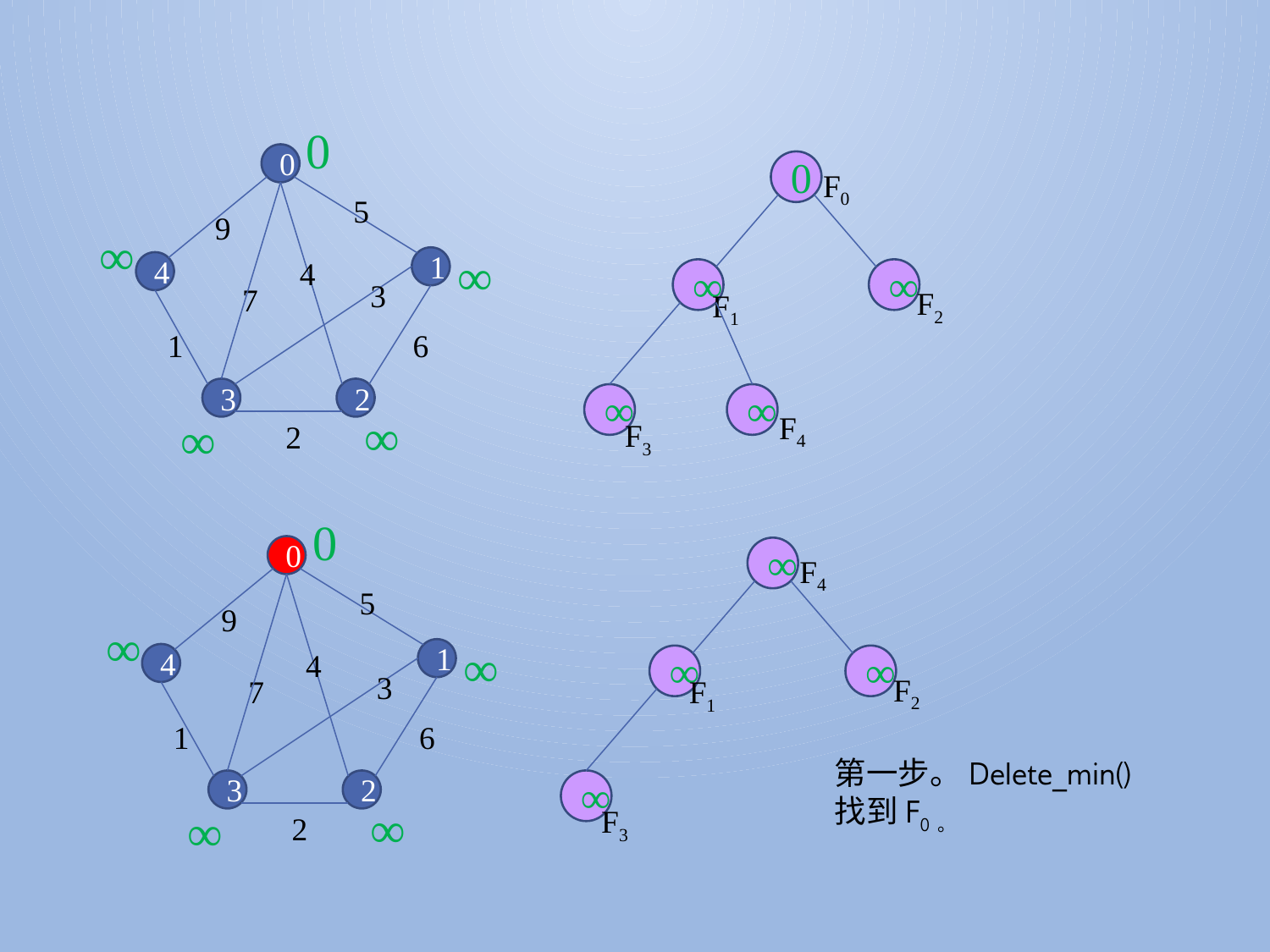

0
0
5
9
∞
∞
1
4
4
3
7
1
6
3
2
∞
∞
2
0
F0
∞
∞
F2
F1
∞
∞
F4
F3
0
0
5
9
∞
∞
1
4
4
3
7
1
6
3
2
∞
∞
2
∞
F4
∞
∞
F2
F1
第一步。Delete_min()
找到F0。
∞
F3